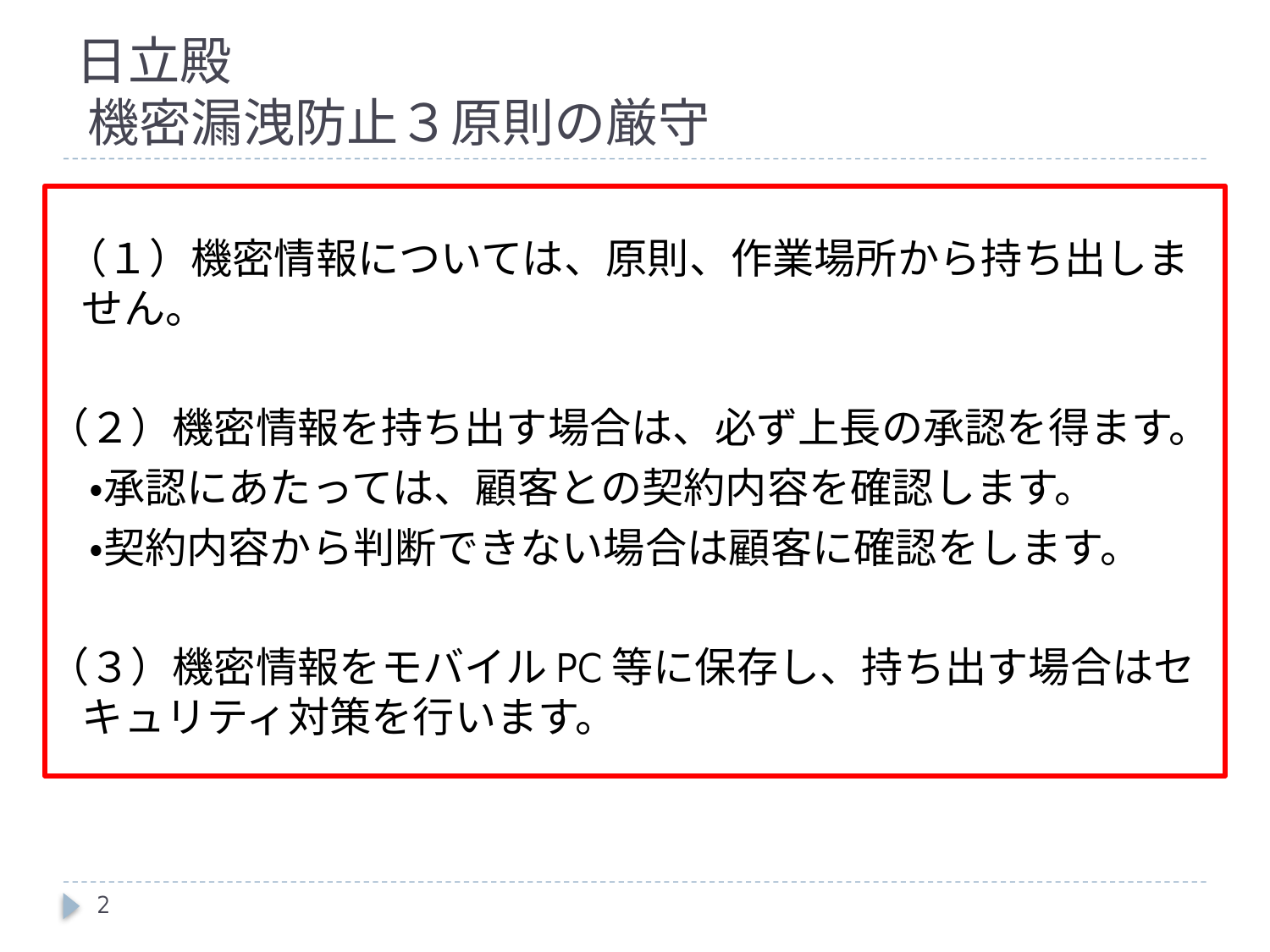

# 日立殿 機密漏洩防止３原則の厳守

 （１）機密情報については、原則、作業場所から持ち出しません。

（２）機密情報を持ち出す場合は、必ず上長の承認を得ます。
　・承認にあたっては、顧客との契約内容を確認します。
　・契約内容から判断できない場合は顧客に確認をします。

（３）機密情報をモバイルPC等に保存し、持ち出す場合はセキュリティ対策を行います。

2